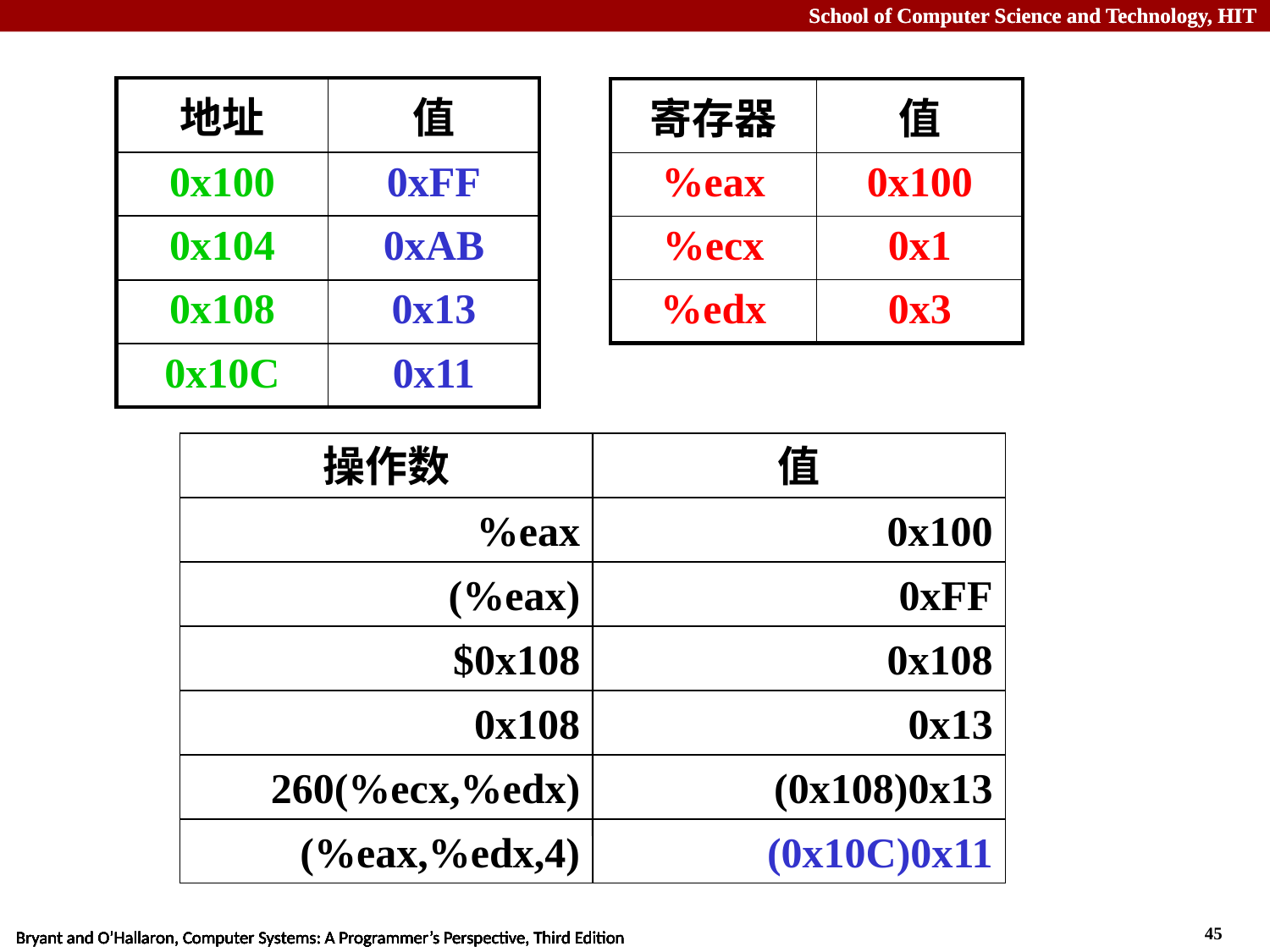

#
| 地址 | 值 |
| --- | --- |
| 0x100 | 0xFF |
| 0x104 | 0xAB |
| 0x108 | 0x13 |
| 0x10C | 0x11 |
| 寄存器 | 值 |
| --- | --- |
| %eax | 0x100 |
| %ecx | 0x1 |
| %edx | 0x3 |

操作数
值

%eax
0x100
(%eax)
0xFF
$0x108
0x108
0x108
0x13
260(%ecx,%edx)
(0x108)0x13
(%eax,%edx,4)
(0x10C)0x11